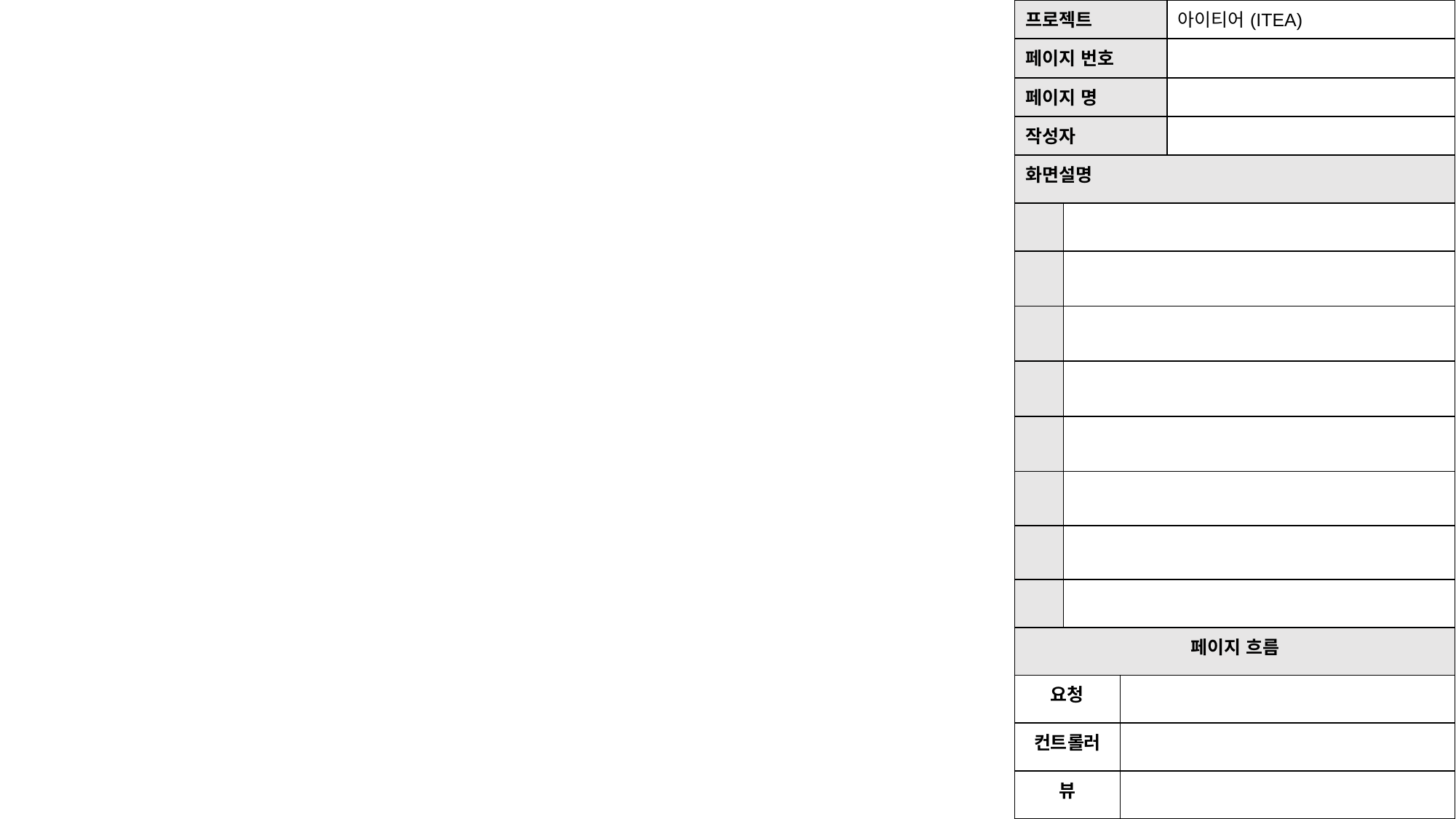

| 프로젝트 | 아이티어(ITEA) |
| --- | --- |
| 페이지 번호 |  |
| 페이지 명 |  |
| 작성자 |  |
| 화면설명 |  |  |
| --- | --- | --- |
|  |  |  |
|  |  |  |
|  |  |  |
|  |  |  |
|  |  |  |
|  |  |  |
|  |  |  |
|  |  |  |
| 페이지 흐름 |  |  |
| 요청 |  |  |
| 컨트롤러 |  |  |
| 뷰 |  |  |